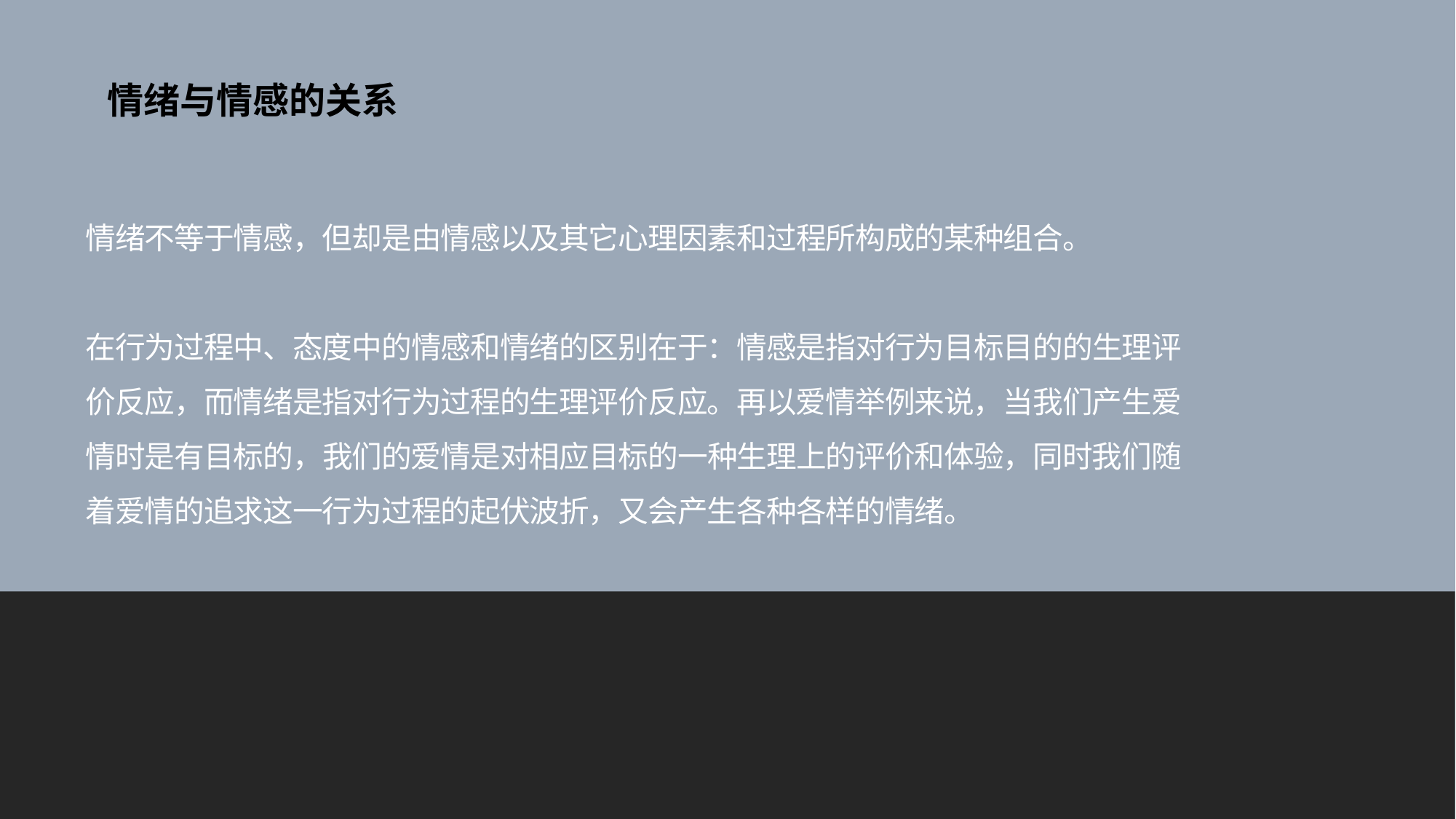

情绪与情感的关系
# 情绪不等于情感，但却是由情感以及其它心理因素和过程所构成的某种组合。 在行为过程中、态度中的情感和情绪的区别在于：情感是指对行为目标目的的生理评价反应，而情绪是指对行为过程的生理评价反应。再以爱情举例来说，当我们产生爱情时是有目标的，我们的爱情是对相应目标的一种生理上的评价和体验，同时我们随着爱情的追求这一行为过程的起伏波折，又会产生各种各样的情绪。